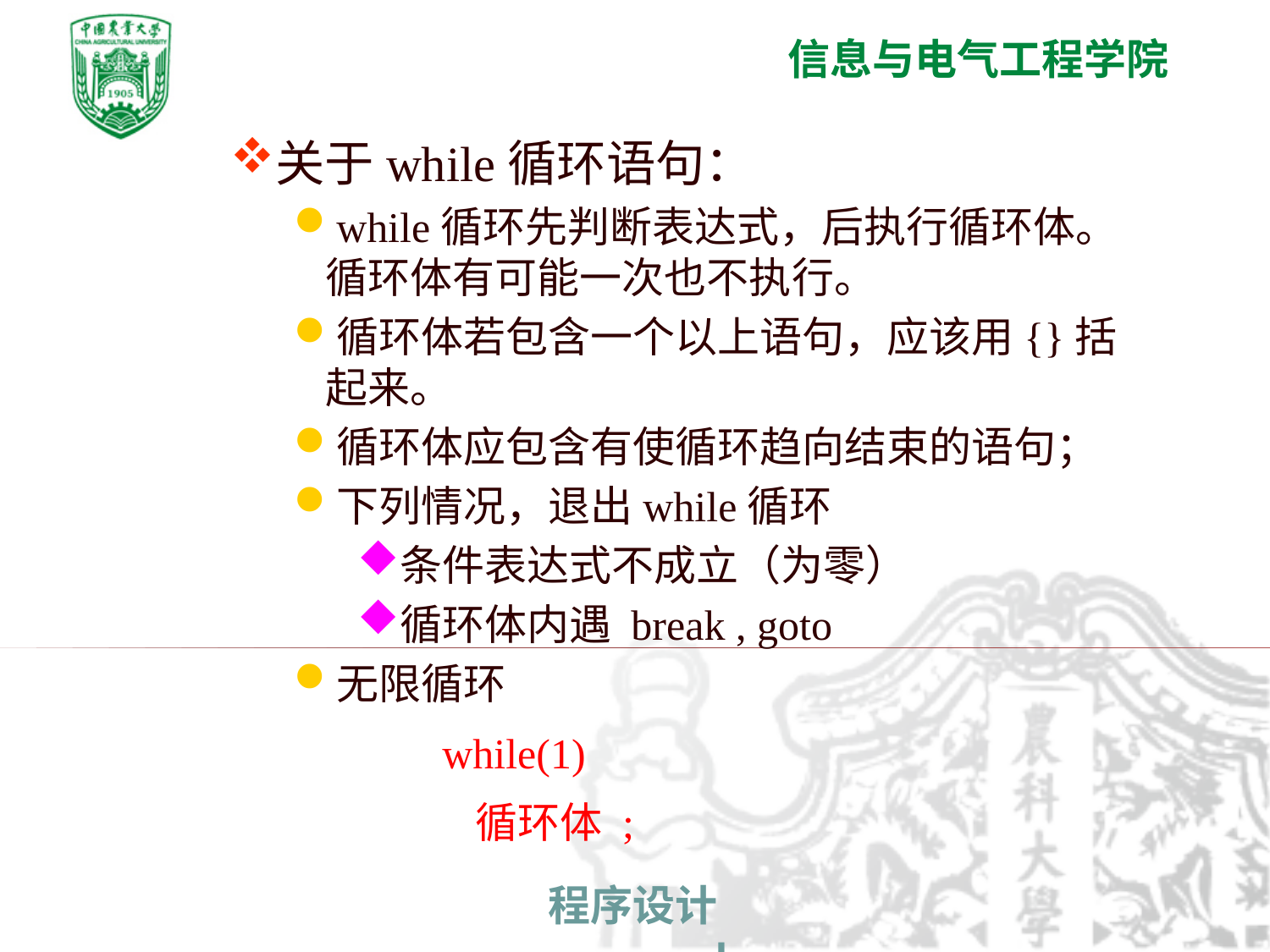

关于while循环语句：
while循环先判断表达式，后执行循环体。循环体有可能一次也不执行。
循环体若包含一个以上语句，应该用{}括起来。
循环体应包含有使循环趋向结束的语句；
下列情况，退出while循环
条件表达式不成立（为零）
循环体内遇 break , goto
无限循环
              while(1)
                  循环体 ;